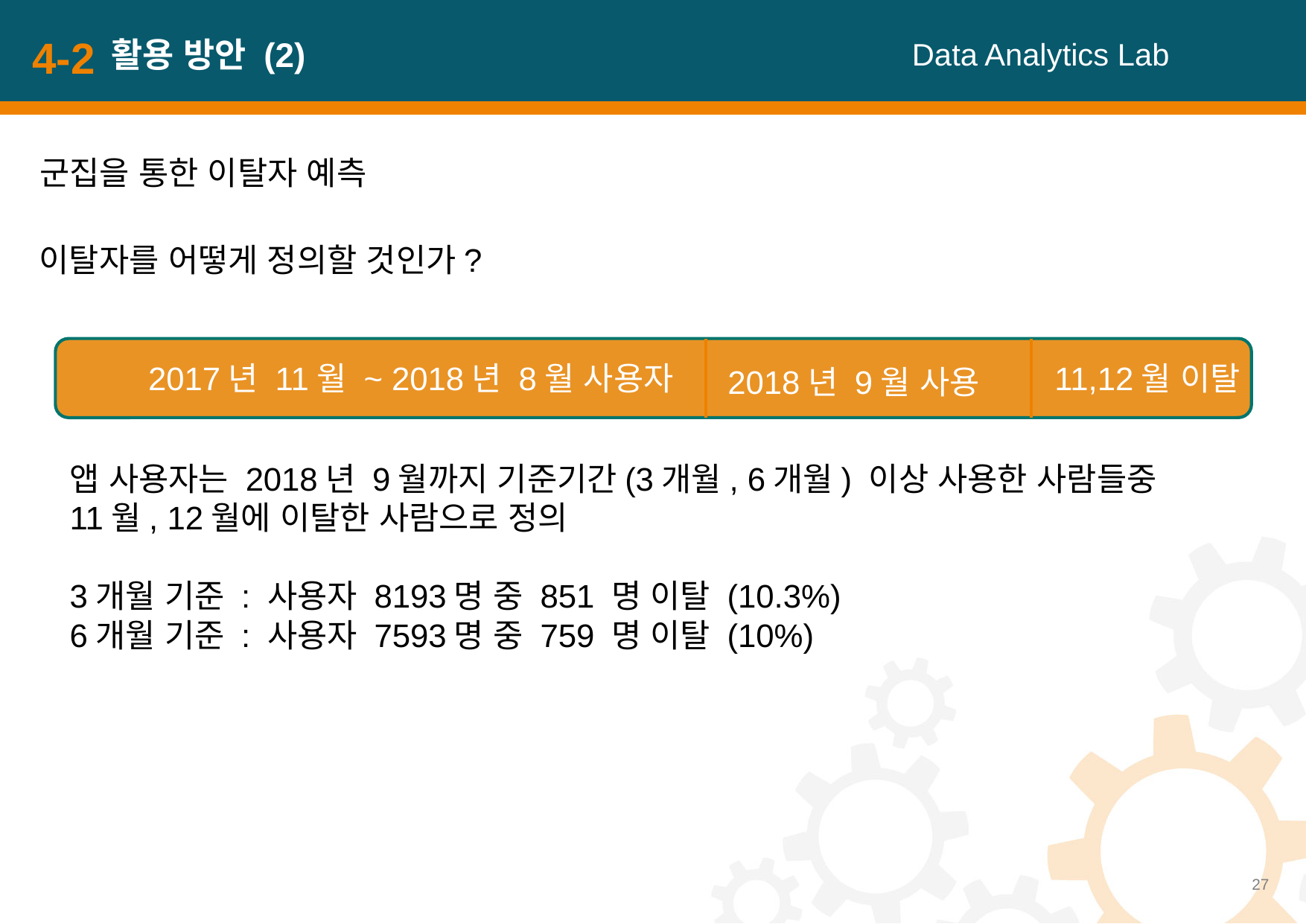

Data Analytics Lab
4-2
활용 방안 (2)
군집을 통한 이탈자 예측
이탈자를 어떻게 정의할 것인가?

11,12월 이탈
2017년 11월 ~ 2018년 8월 사용자
2018년 9월 사용
앱 사용자는 2018년 9월까지 기준기간(3개월, 6개월) 이상 사용한 사람들중 11월, 12월에 이탈한 사람으로 정의

3개월 기준 : 사용자 8193명 중 851 명 이탈 (10.3%)
6개월 기준 : 사용자 7593명 중 759 명 이탈 (10%)
27